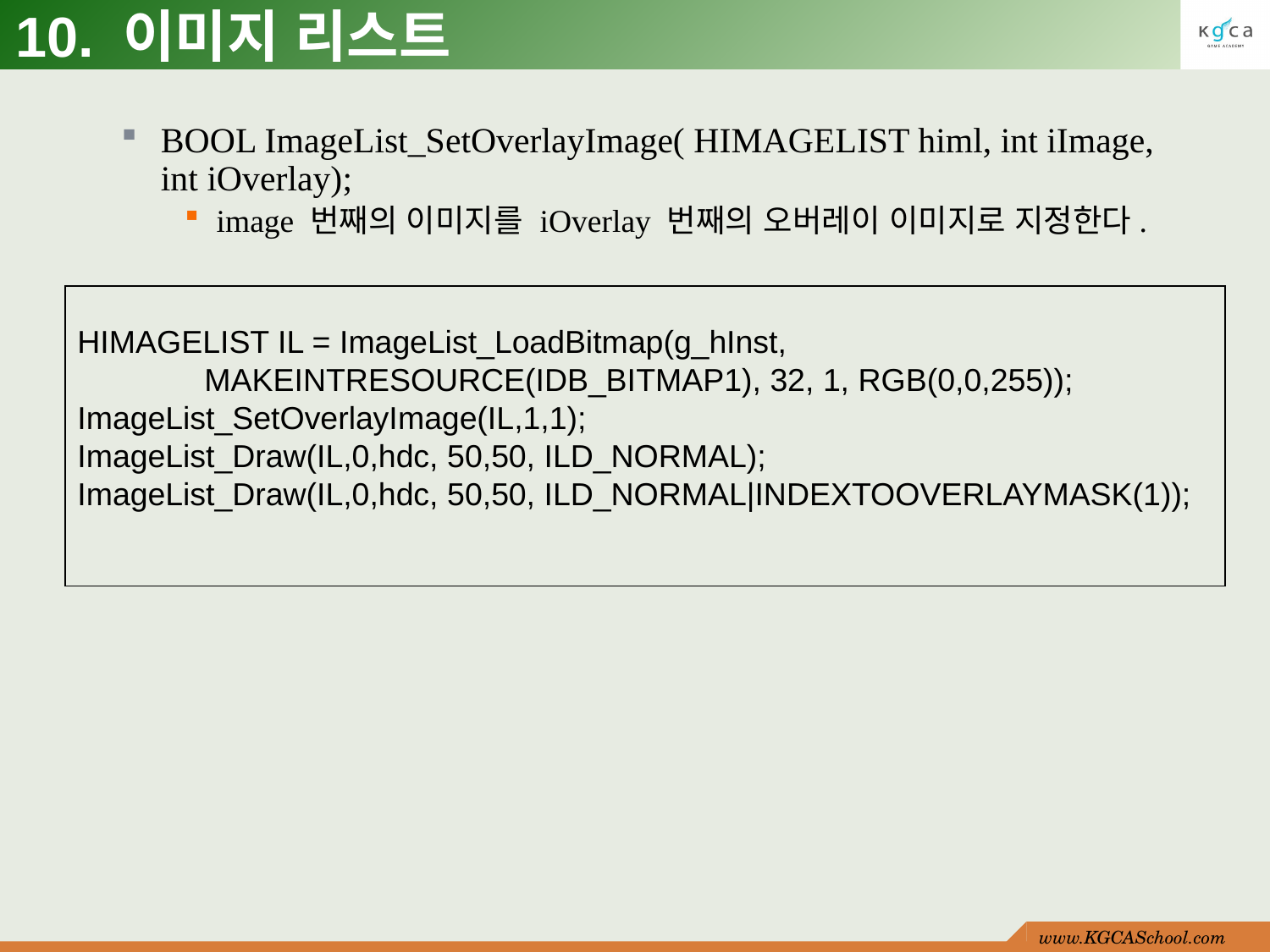

# 10. 이미지 리스트
BOOL ImageList_SetOverlayImage( HIMAGELIST himl, int iImage, int iOverlay);
image 번째의 이미지를 iOverlay 번째의 오버레이 이미지로 지정한다.
HIMAGELIST IL = ImageList_LoadBitmap(g_hInst,
	MAKEINTRESOURCE(IDB_BITMAP1), 32, 1, RGB(0,0,255));
ImageList_SetOverlayImage(IL,1,1);
ImageList_Draw(IL,0,hdc, 50,50, ILD_NORMAL);
ImageList_Draw(IL,0,hdc, 50,50, ILD_NORMAL|INDEXTOOVERLAYMASK(1));